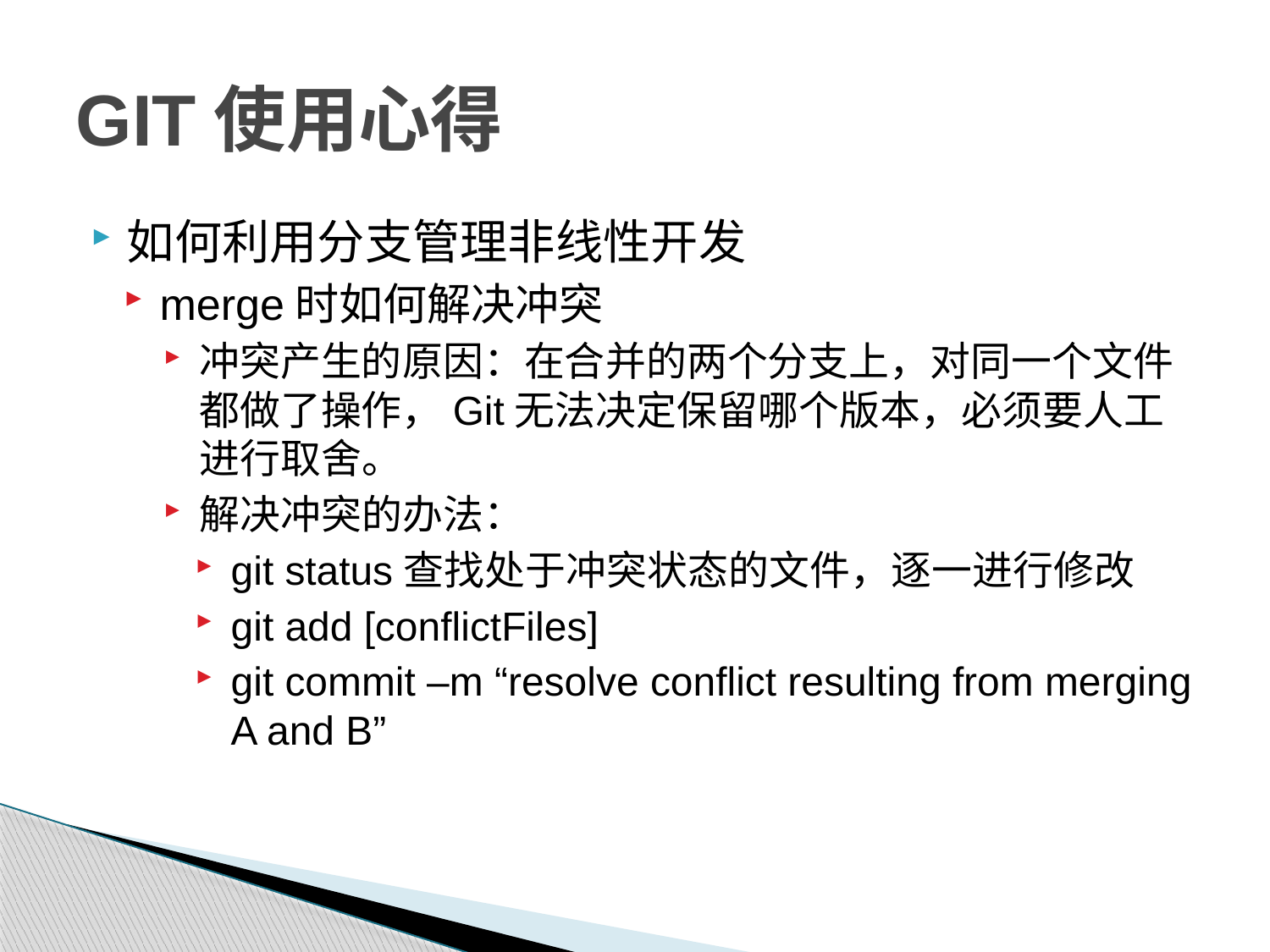

# GIT使用心得
如何利用分支管理非线性开发
merge时如何解决冲突
冲突产生的原因：在合并的两个分支上，对同一个文件都做了操作，Git无法决定保留哪个版本，必须要人工进行取舍。
解决冲突的办法：
git status查找处于冲突状态的文件，逐一进行修改
git add [conflictFiles]
git commit –m “resolve conflict resulting from merging A and B”